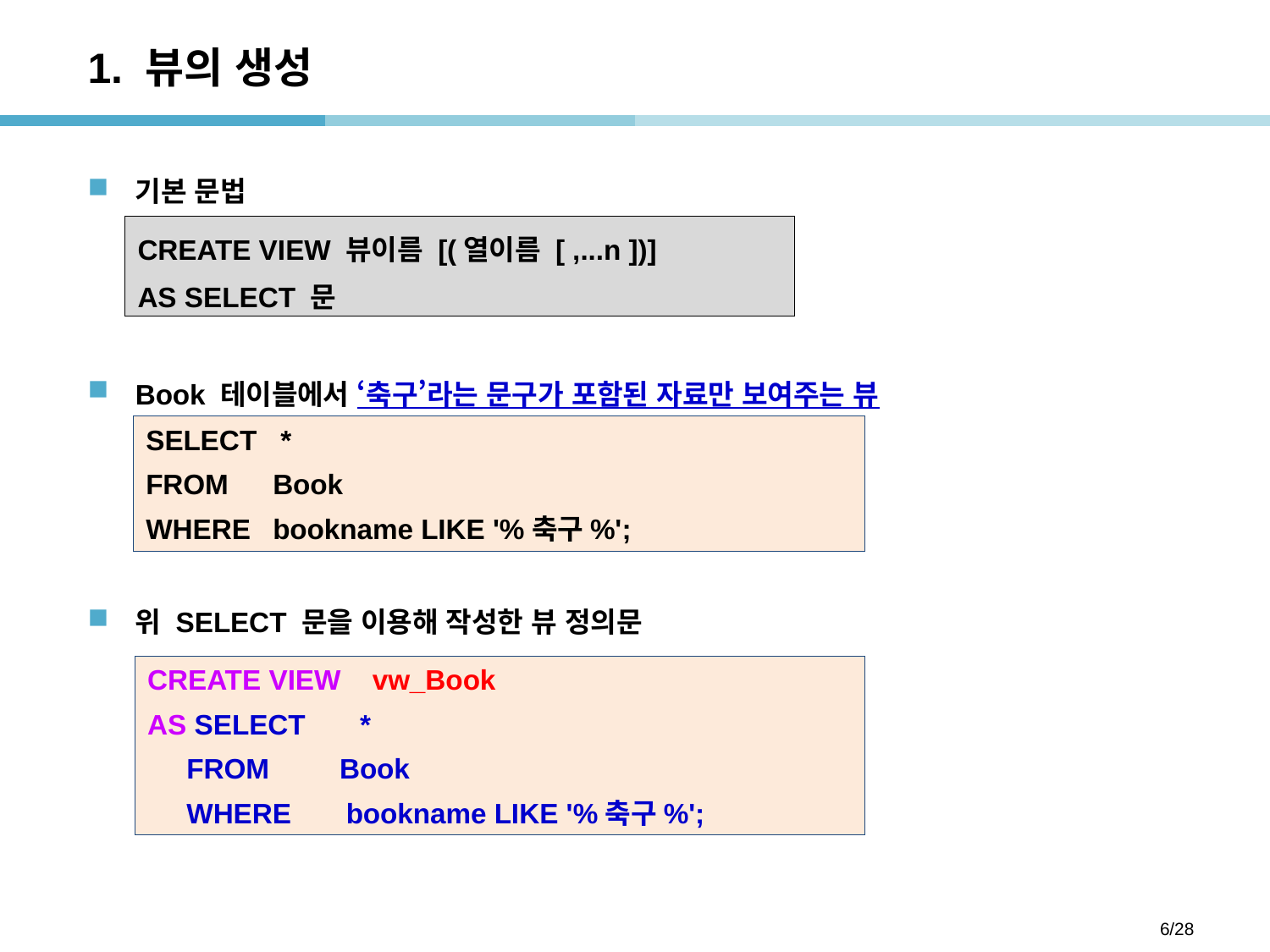

# 1. 뷰의 생성
기본 문법

Book 테이블에서 ‘축구’라는 문구가 포함된 자료만 보여주는 뷰

위 SELECT 문을 이용해 작성한 뷰 정의문
CREATE VIEW 뷰이름 [(열이름 [ ,...n ])]
AS SELECT 문
SELECT	 *
FROM 	Book
WHERE 	bookname LIKE '%축구%';
CREATE VIEW    vw_Book
AS SELECT       *
     FROM         Book
     WHERE       bookname LIKE '%축구%';
6/28